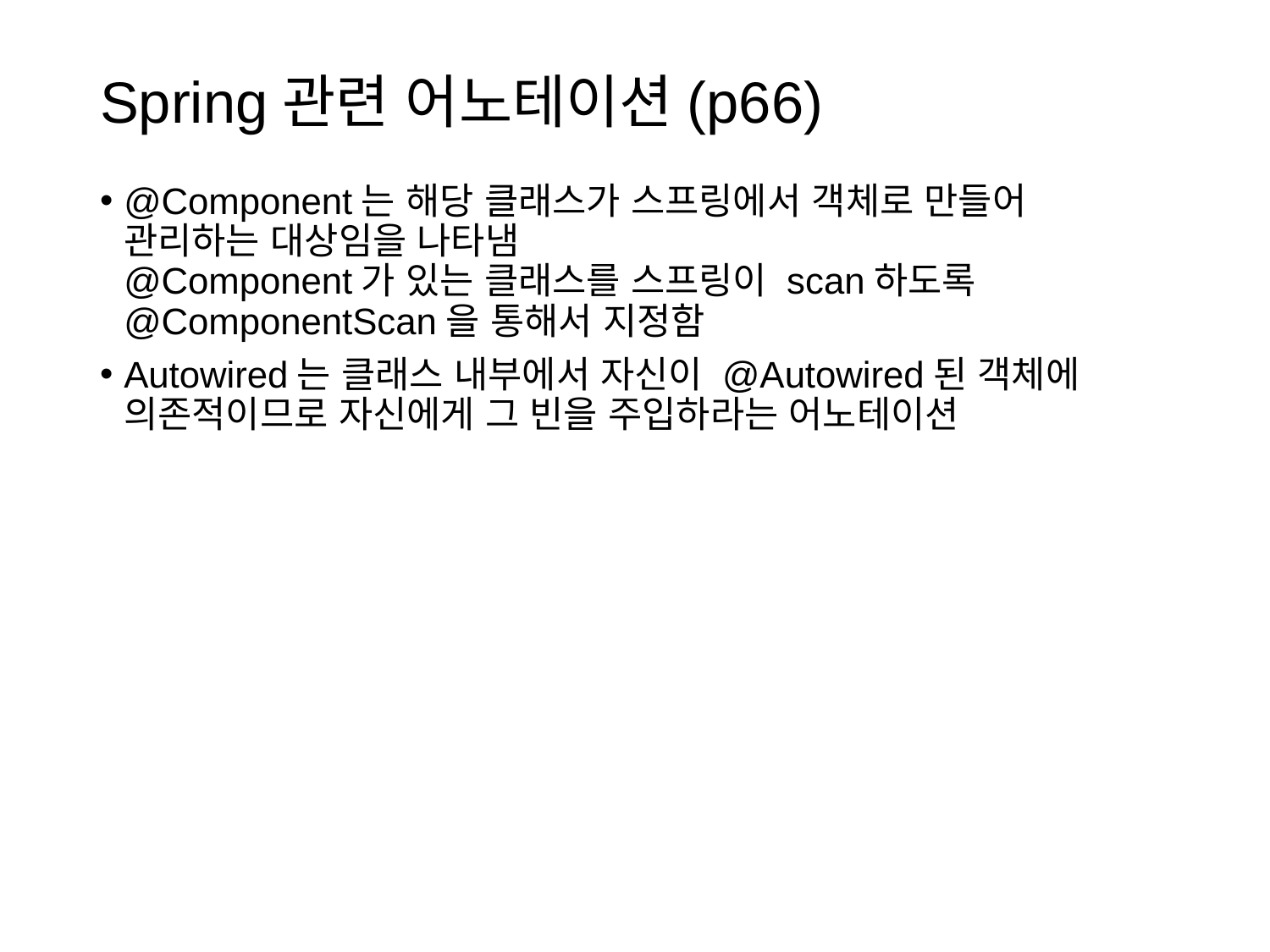

# Spring관련 어노테이션(p66)
@Component는 해당 클래스가 스프링에서 객체로 만들어
관리하는 대상임을 나타냄
@Component가 있는 클래스를 스프링이 scan하도록
@ComponentScan을 통해서 지정함
Autowired는 클래스 내부에서 자신이 @Autowired된 객체에 의존적이므로 자신에게 그 빈을 주입하라는 어노테이션